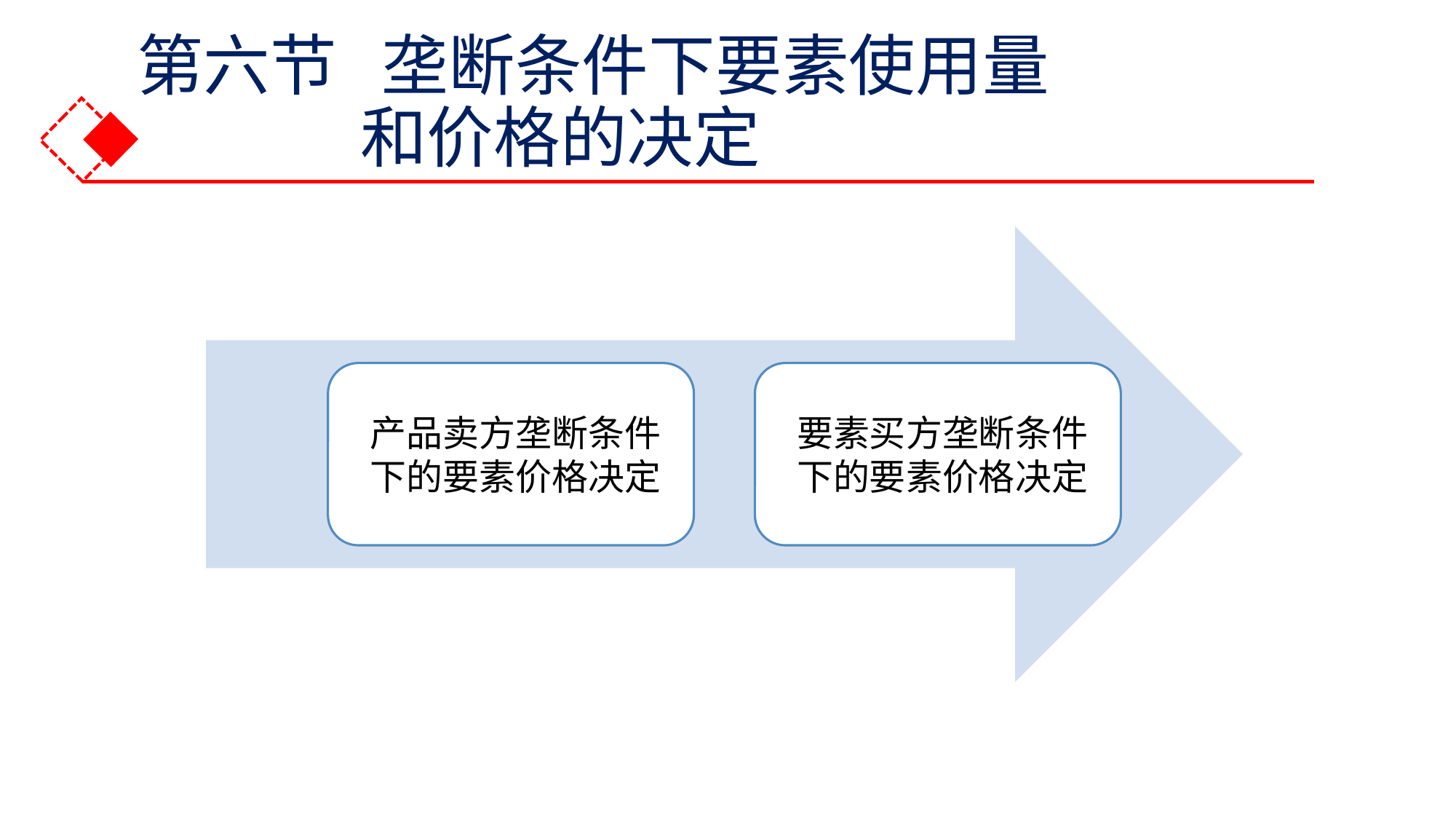

# 第六节   垄断条件下要素使用量 和价格的决定

产品卖方垄断条件下的要素价格决定
要素买方垄断条件下的要素价格决定